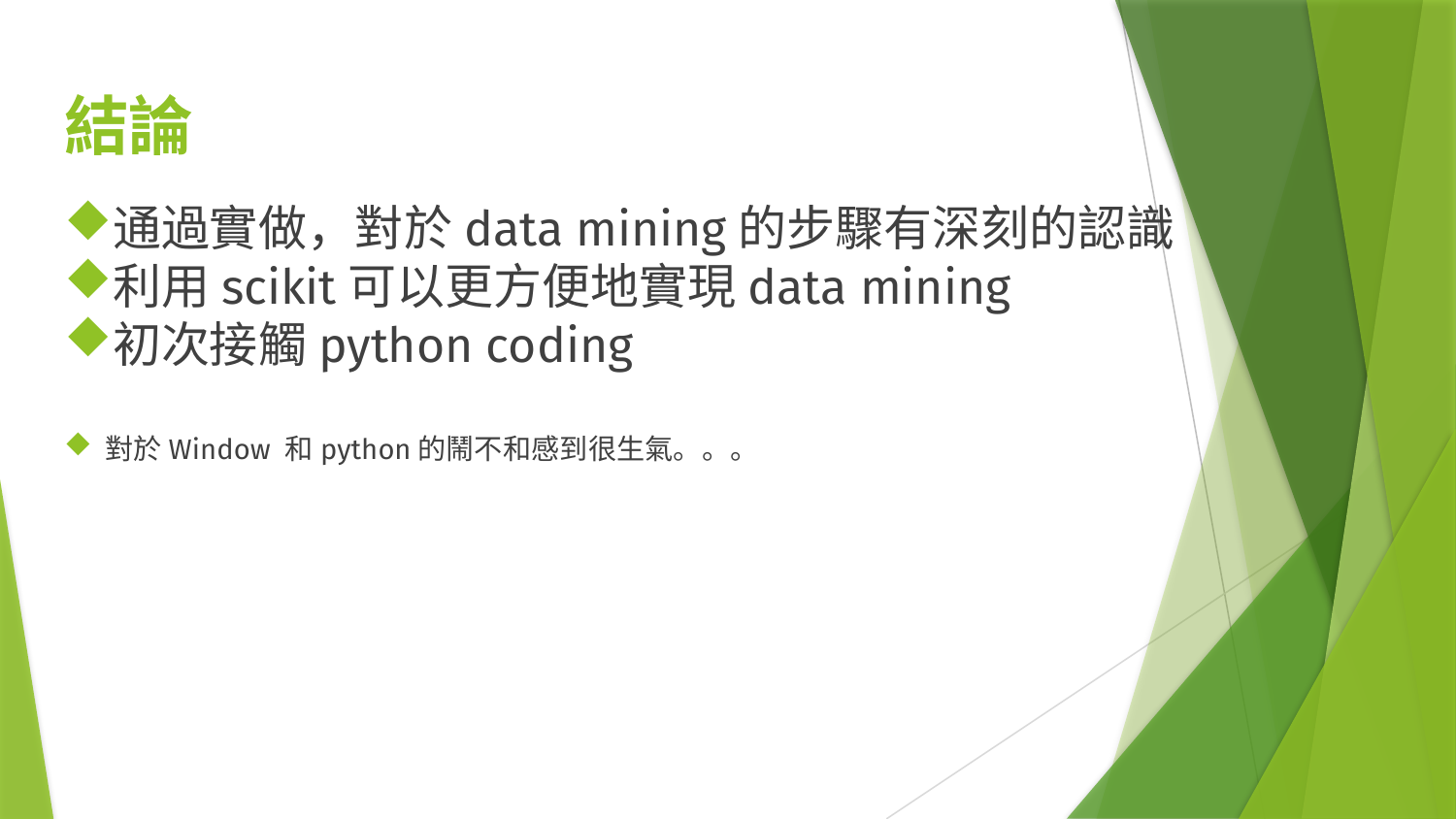

# 結論
通過實做，對於data mining的步驟有深刻的認識
利用scikit可以更方便地實現data mining
初次接觸python coding

對於Window 和python的鬧不和感到很生氣。。。